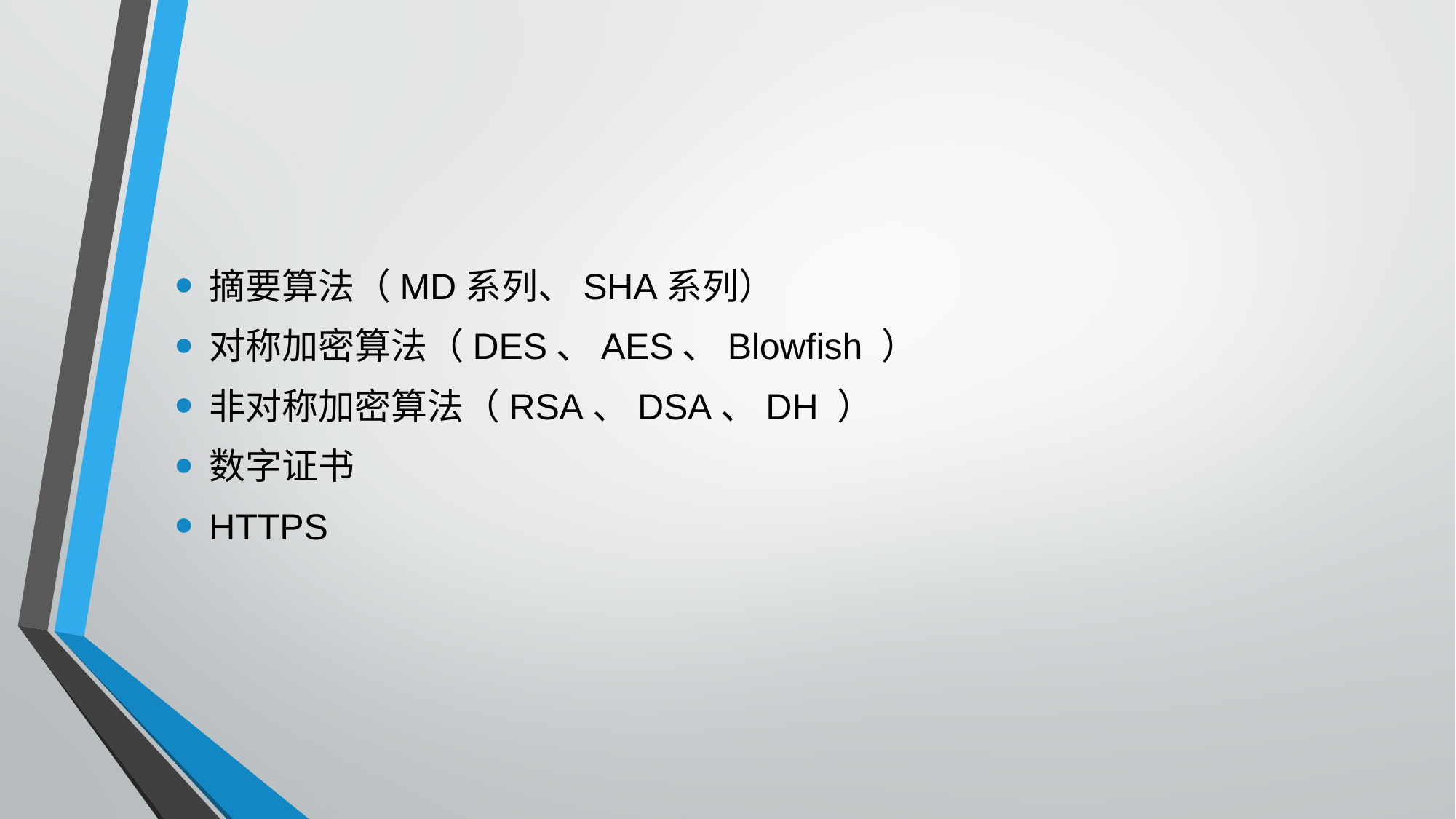

摘要算法（MD系列、SHA系列）
对称加密算法（DES、AES、Blowfish ）
非对称加密算法（RSA、DSA、DH ）
数字证书
HTTPS